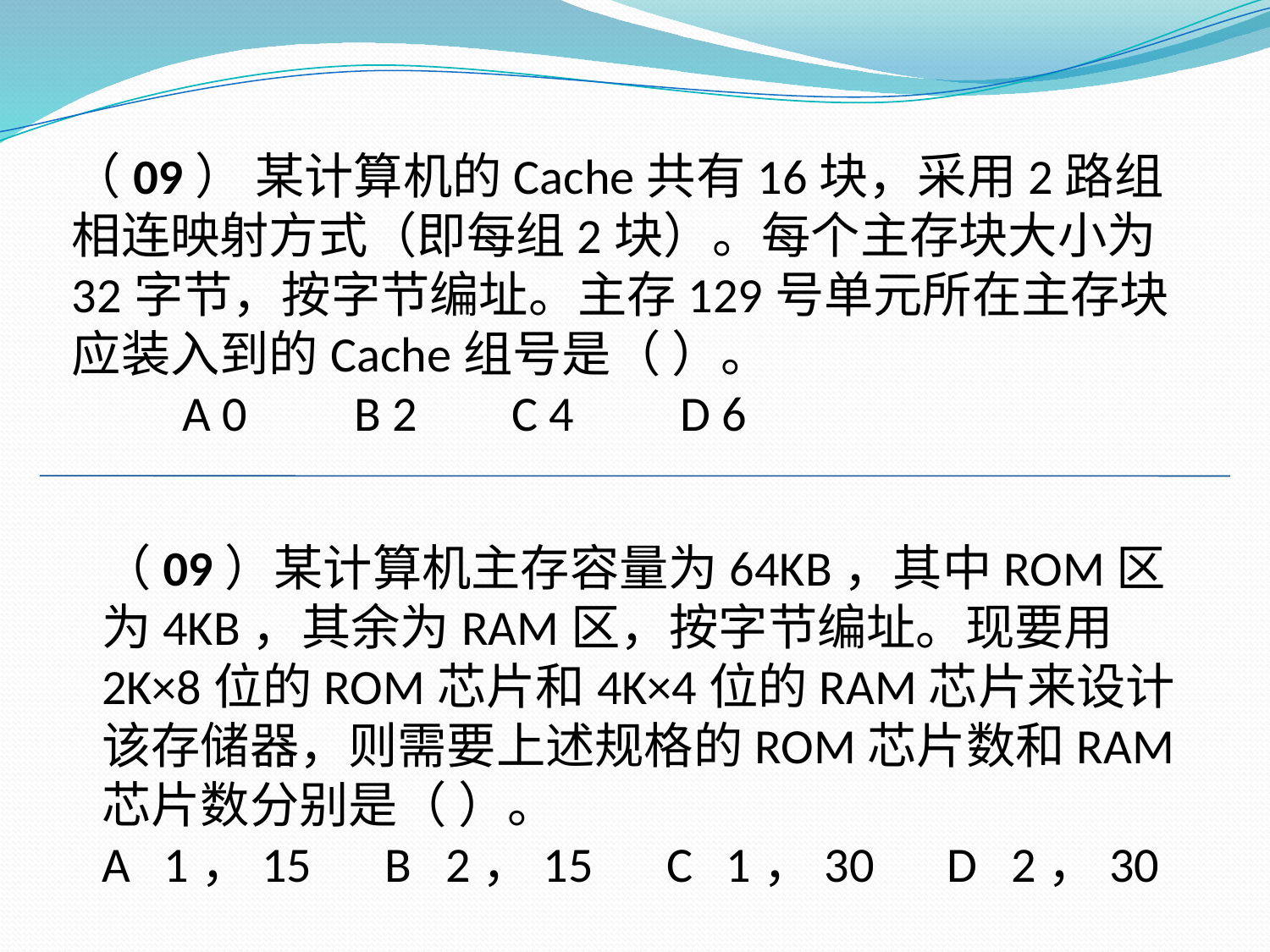

（09） 某计算机的Cache共有16块，采用2路组相连映射方式（即每组2块）。每个主存块大小为32字节，按字节编址。主存129号单元所在主存块应装入到的Cache组号是（ ）。
　　A 0   　B 2　  C 4　   D 6

（09）某计算机主存容量为64KB，其中ROM区为4KB，其余为RAM区，按字节编址。现要用2K×8位的ROM芯片和4K×4位的RAM芯片来设计该存储器，则需要上述规格的ROM芯片数和RAM芯片数分别是（ ）。
A   1，15　B   2，15　C   1，30　D   2，30